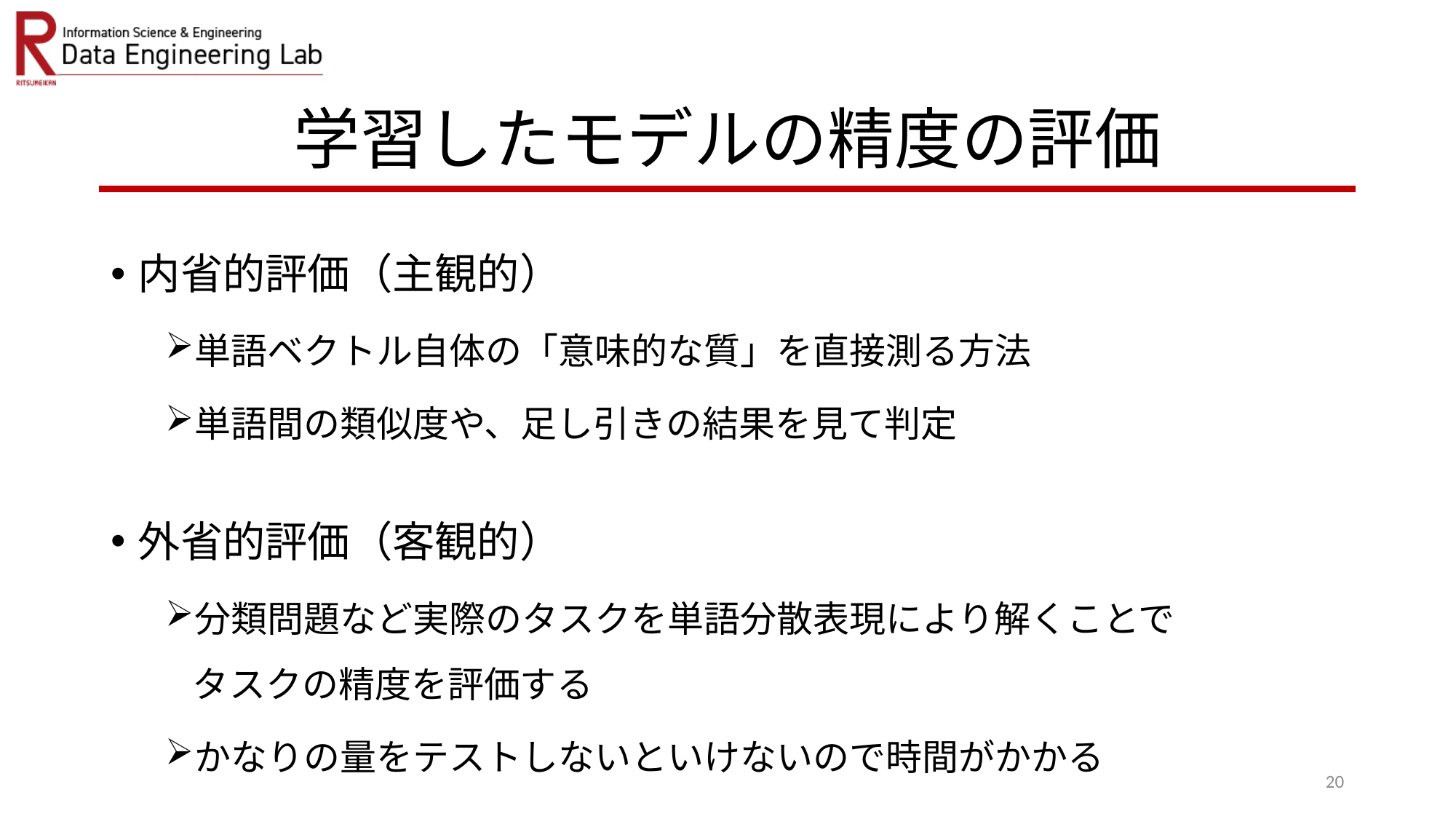

# 学習したモデルの精度の評価
内省的評価（主観的）
単語ベクトル自体の「意味的な質」を直接測る方法
単語間の類似度や、足し引きの結果を見て判定

外省的評価（客観的）
分類問題など実際のタスクを単語分散表現により解くことで
タスクの精度を評価する
かなりの量をテストしないといけないので時間がかかる

20